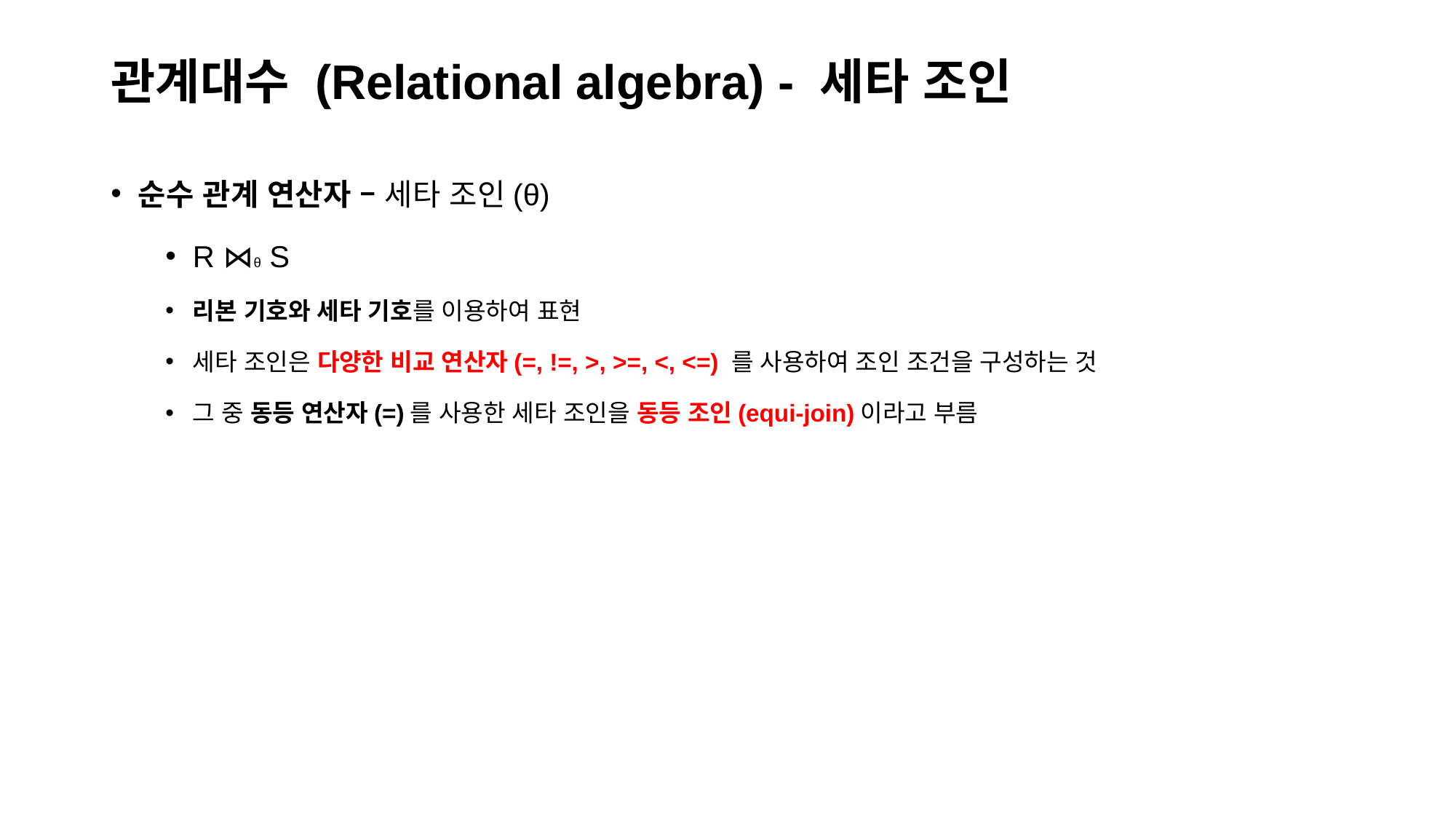

# 관계대수 (Relational algebra) - 세타 조인
순수 관계 연산자 – 세타 조인(θ)
R ⋈θ S
리본 기호와 세타 기호를 이용하여 표현
세타 조인은 다양한 비교 연산자(=, !=, >, >=, <, <=) 를 사용하여 조인 조건을 구성하는 것
그 중 동등 연산자(=)를 사용한 세타 조인을 동등 조인(equi-join)이라고 부름